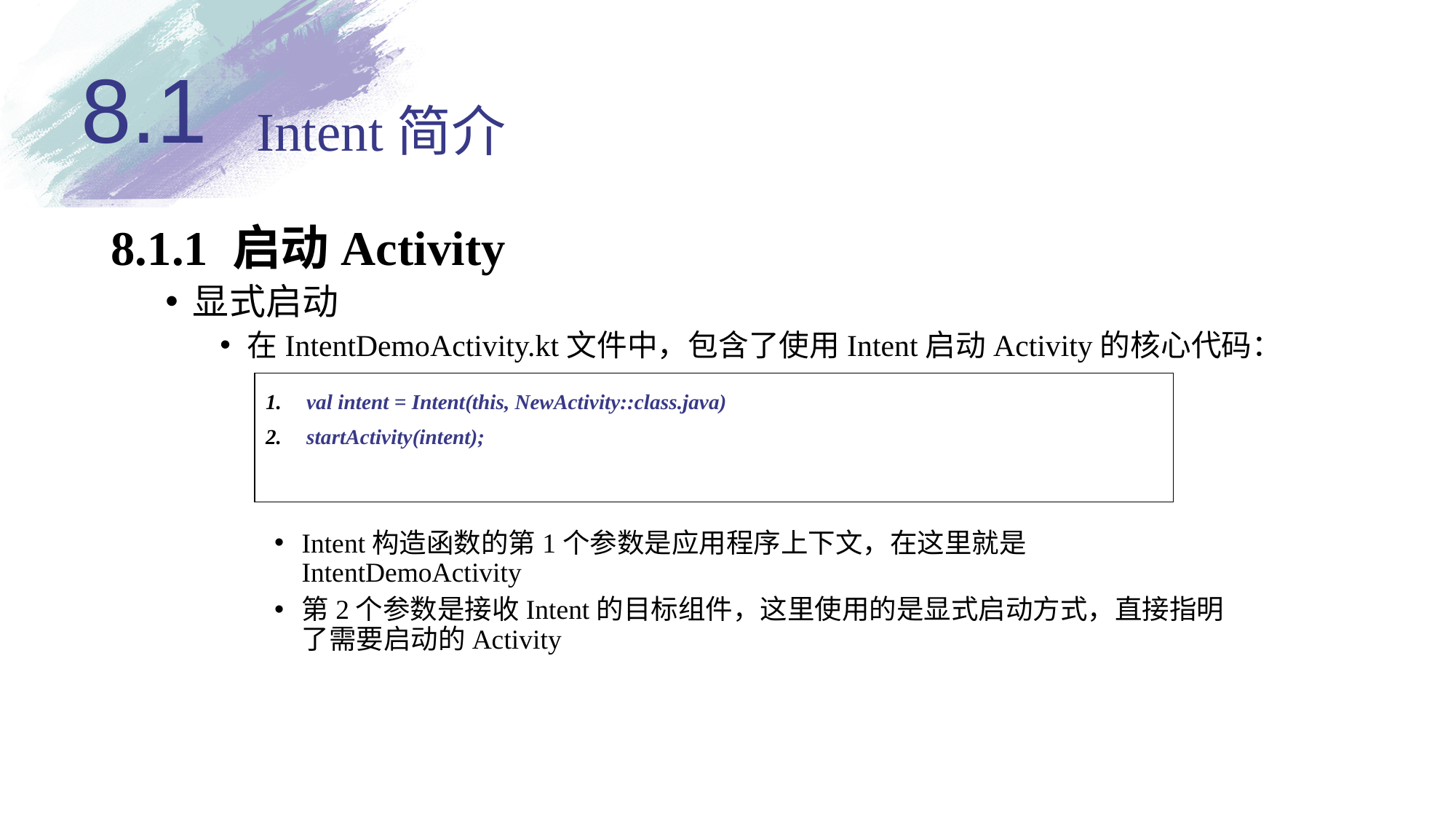

8.1
# Intent简介
8.1.1 启动Activity
显式启动
在IntentDemoActivity.kt文件中，包含了使用Intent启动Activity的核心代码：

| val intent = Intent(this, NewActivity::class.java) startActivity(intent); |
| --- |
Intent构造函数的第1个参数是应用程序上下文，在这里就是IntentDemoActivity
第2个参数是接收Intent的目标组件，这里使用的是显式启动方式，直接指明了需要启动的Activity